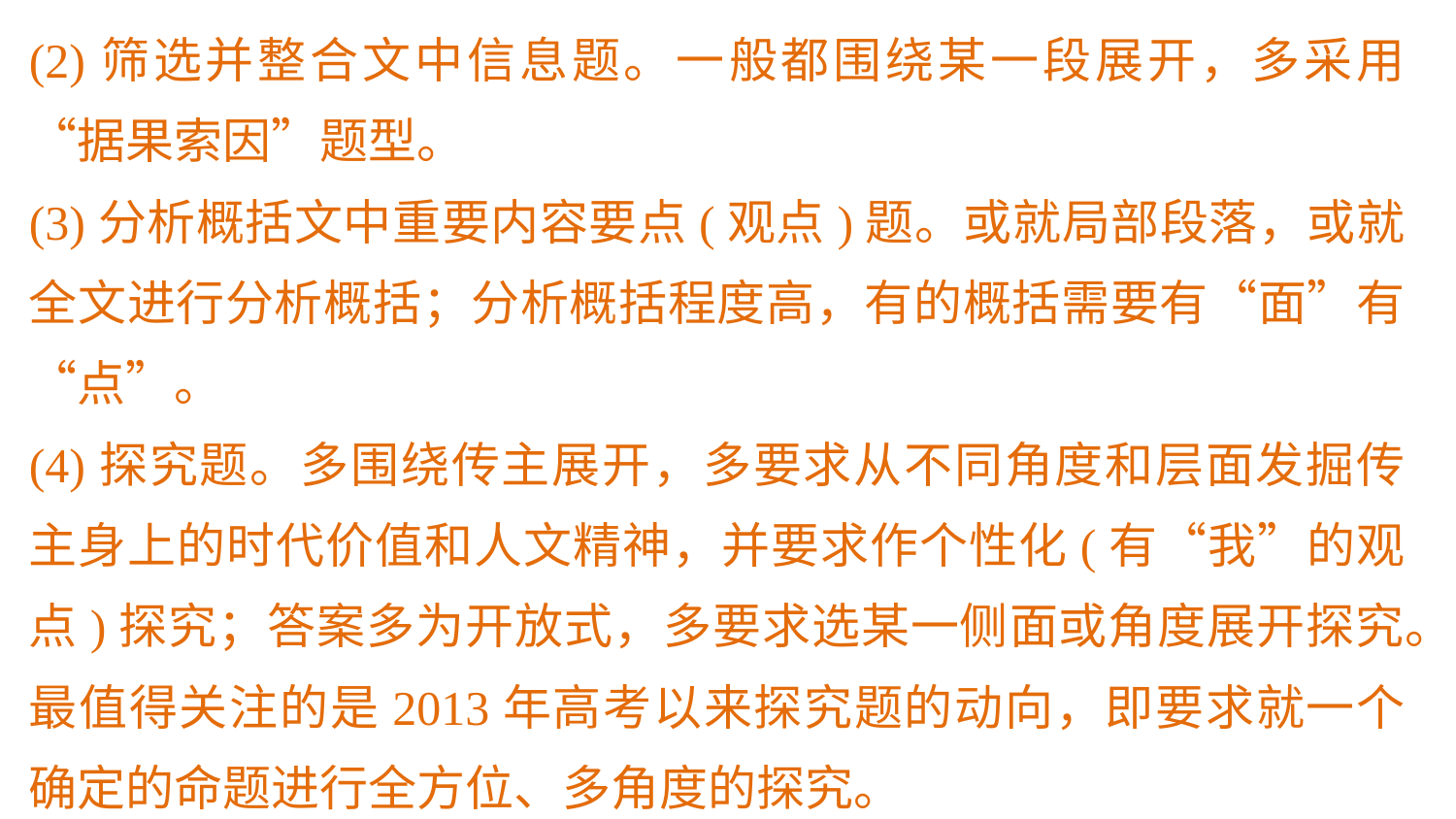

(2)筛选并整合文中信息题。一般都围绕某一段展开，多采用“据果索因”题型。
(3)分析概括文中重要内容要点(观点)题。或就局部段落，或就全文进行分析概括；分析概括程度高，有的概括需要有“面”有“点”。
(4)探究题。多围绕传主展开，多要求从不同角度和层面发掘传主身上的时代价值和人文精神，并要求作个性化(有“我”的观点)探究；答案多为开放式，多要求选某一侧面或角度展开探究。最值得关注的是2013年高考以来探究题的动向，即要求就一个确定的命题进行全方位、多角度的探究。